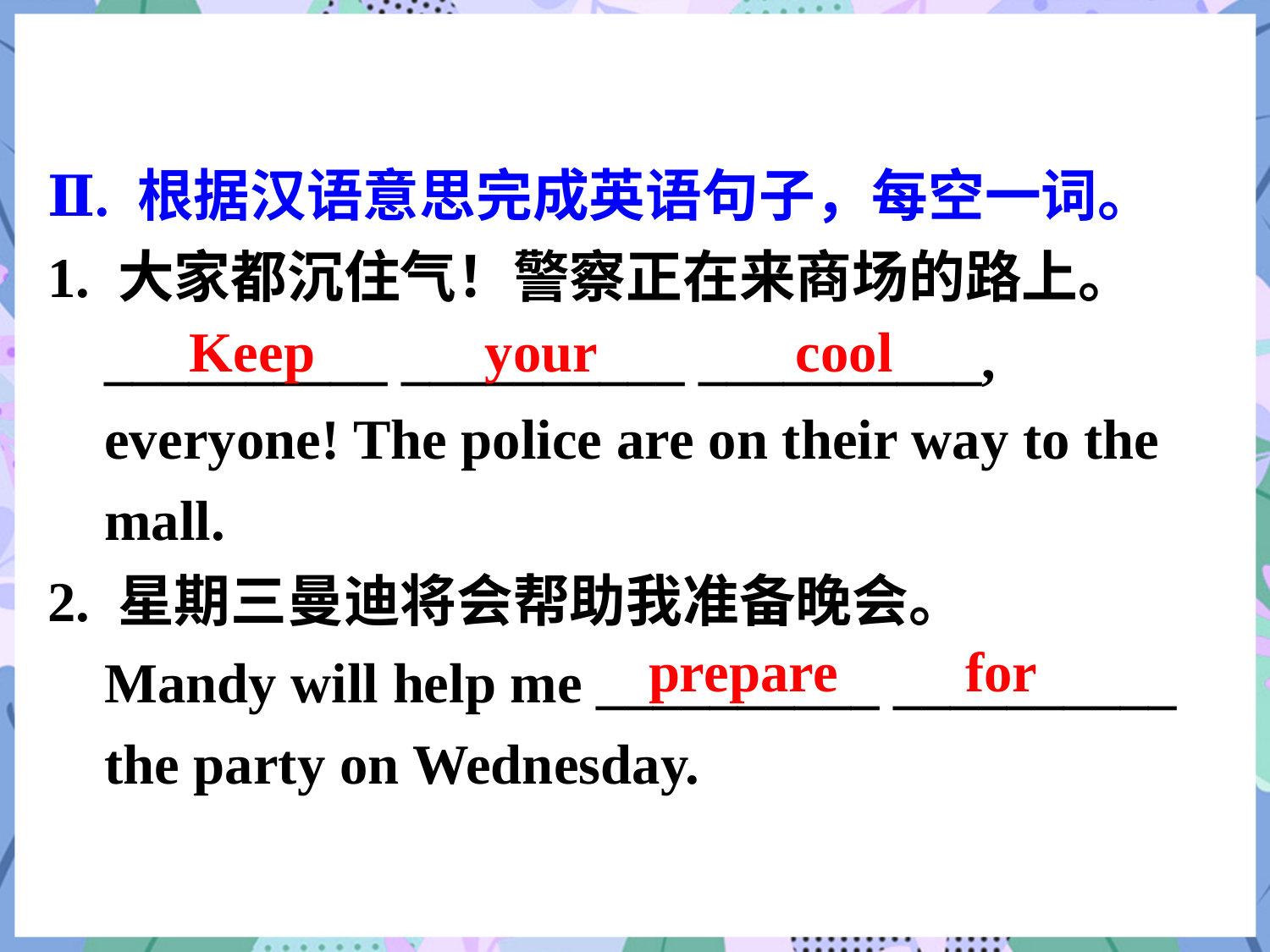

Ⅱ. 根据汉语意思完成英语句子，每空一词。
1. 大家都沉住气！警察正在来商场的路上。
    __________ __________ __________,
    everyone! The police are on their way to the
    mall.
2. 星期三曼迪将会帮助我准备晚会。
    Mandy will help me __________ __________
    the party on Wednesday.
Keep            your              cool
prepare         for